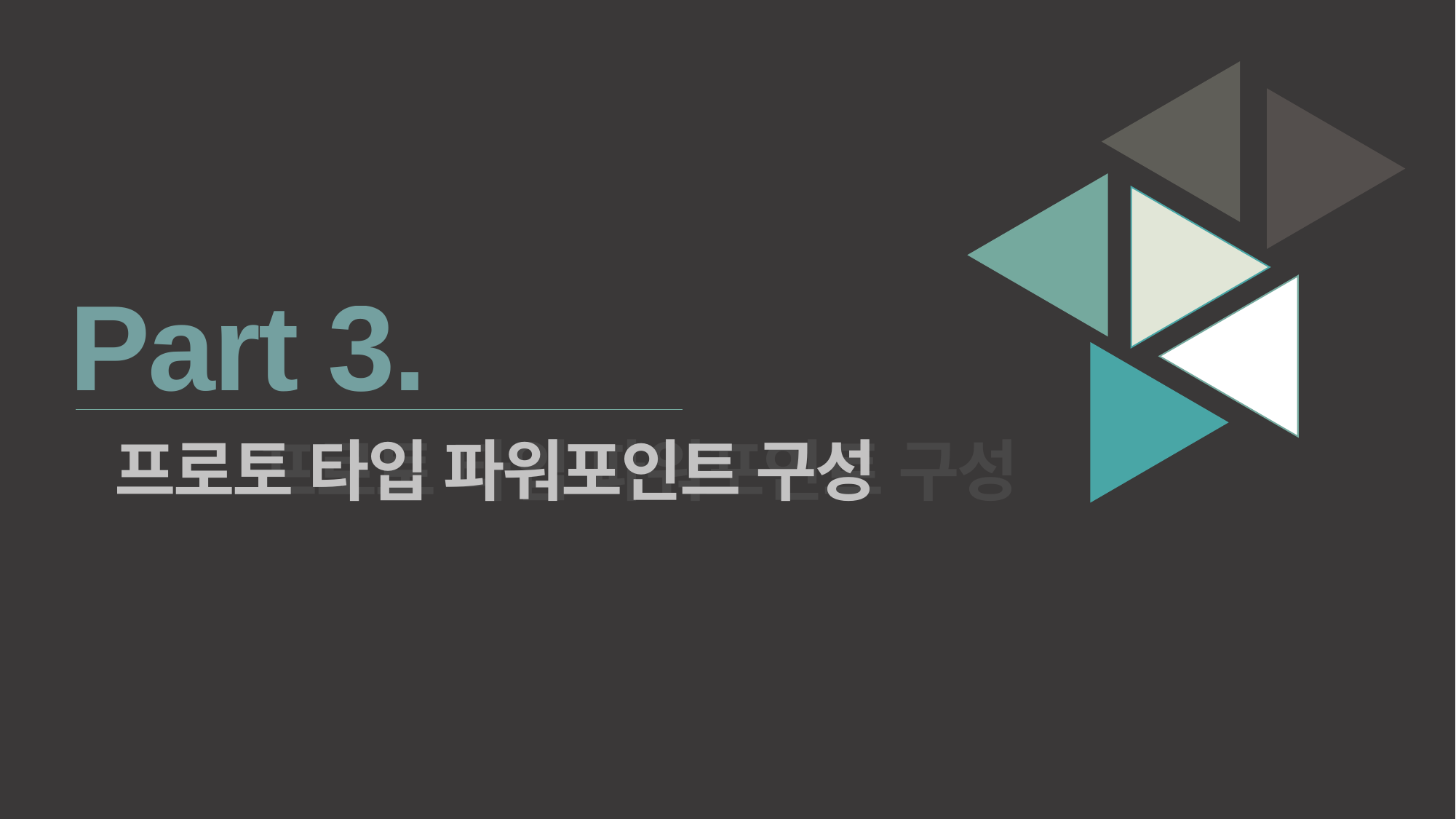

Part 3.
프로토 타입 파워포인트 구성
프로토 타입 파워포인트 구성
7